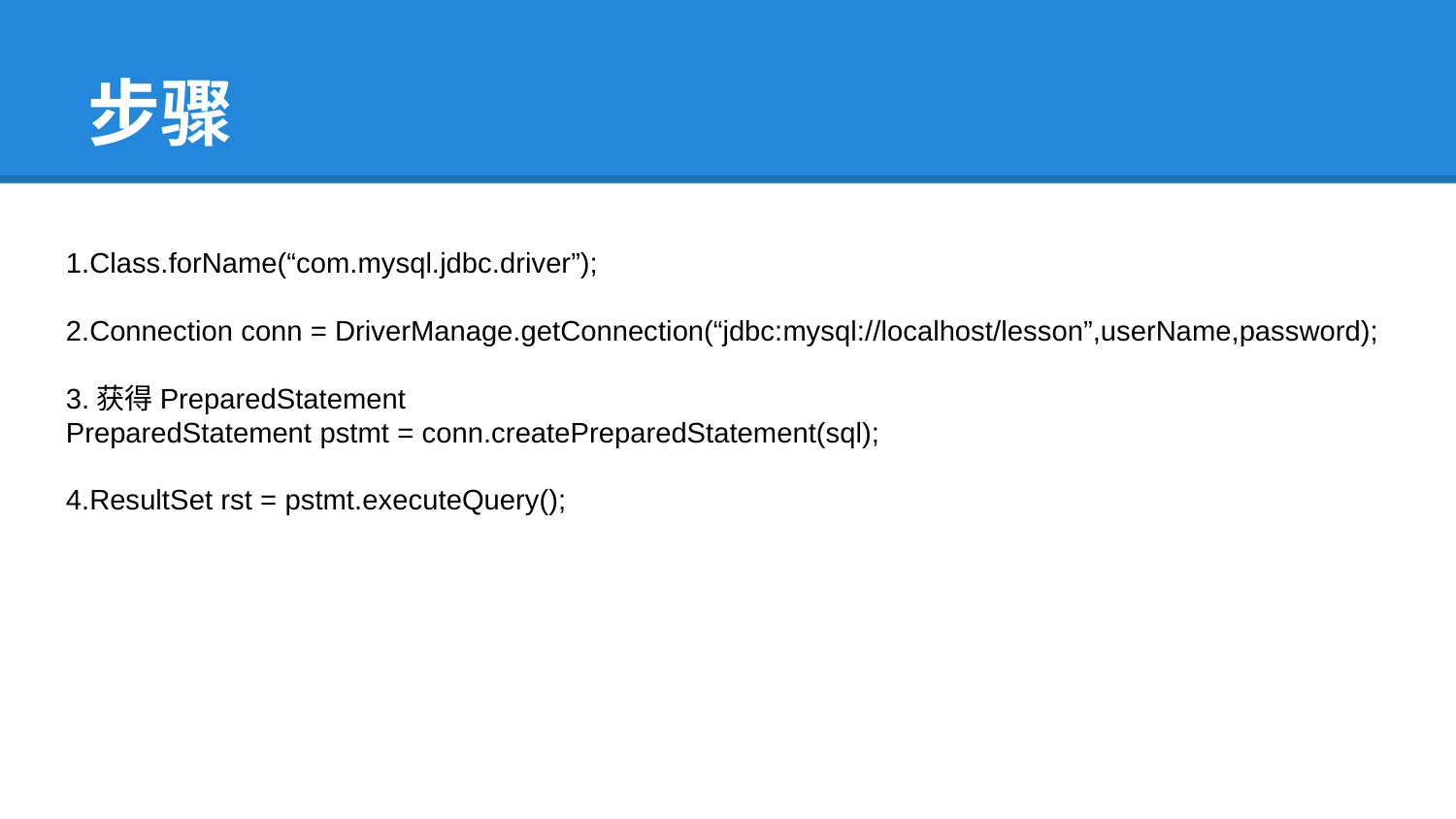

# 步骤
1.Class.forName(“com.mysql.jdbc.driver”);

2.Connection conn = DriverManage.getConnection(“jdbc:mysql://localhost/lesson”,userName,password);

3.获得PreparedStatement
PreparedStatement pstmt = conn.createPreparedStatement(sql);

4.ResultSet rst = pstmt.executeQuery();